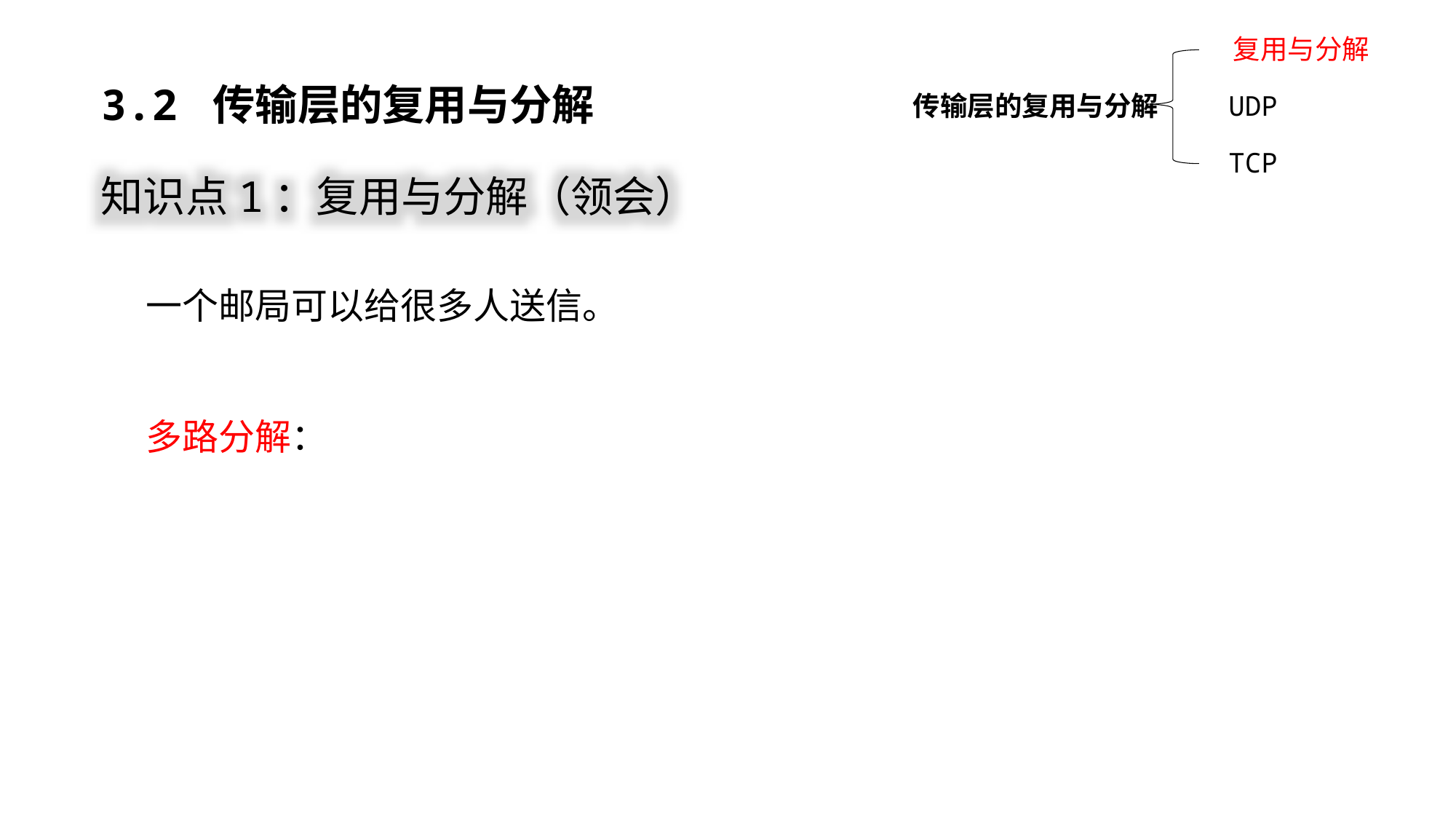

复用与分解

传输层的复用与分解
UDP
TCP
3.2 传输层的复用与分解
知识点1：复用与分解（领会）
一个邮局可以给很多人送信。

多路分解：